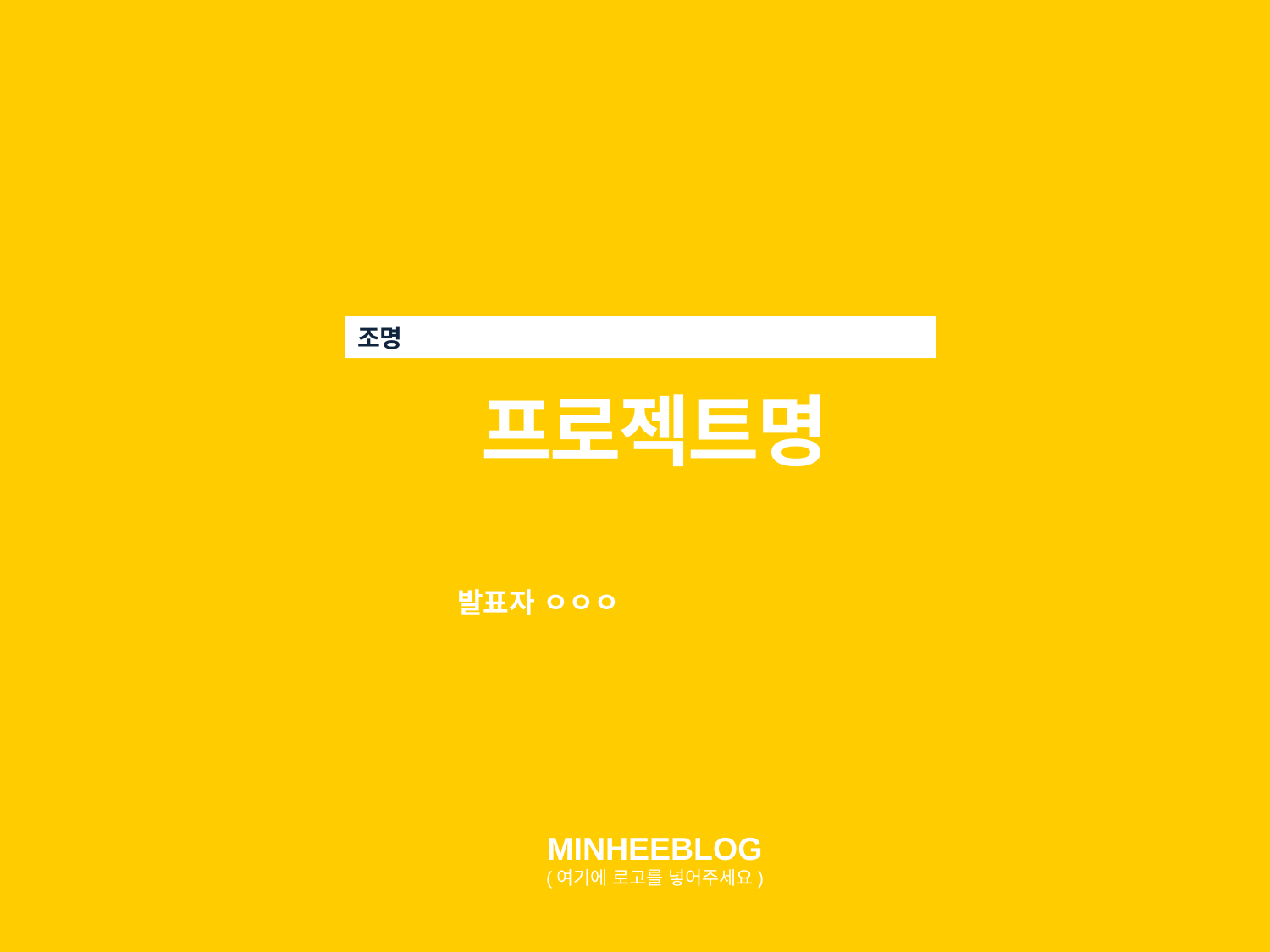

조명
 프로젝트명
발표자 ㅇㅇㅇ
MINHEEBLOG
(여기에 로고를 넣어주세요)